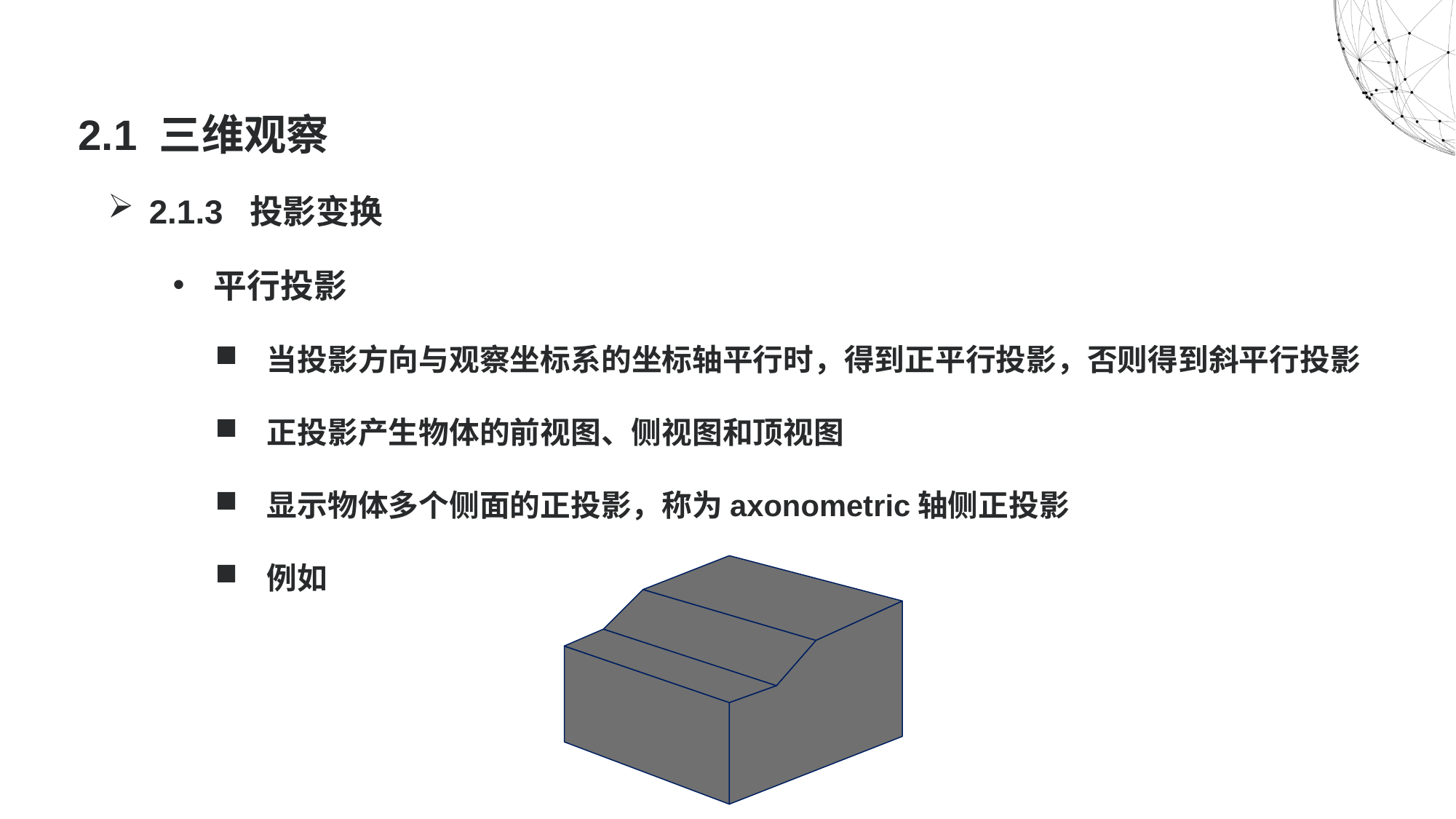

# 2.1 三维观察
2.1.3  投影变换
平行投影
当投影方向与观察坐标系的坐标轴平行时，得到正平行投影，否则得到斜平行投影
正投影产生物体的前视图、侧视图和顶视图
显示物体多个侧面的正投影，称为axonometric轴侧正投影
例如